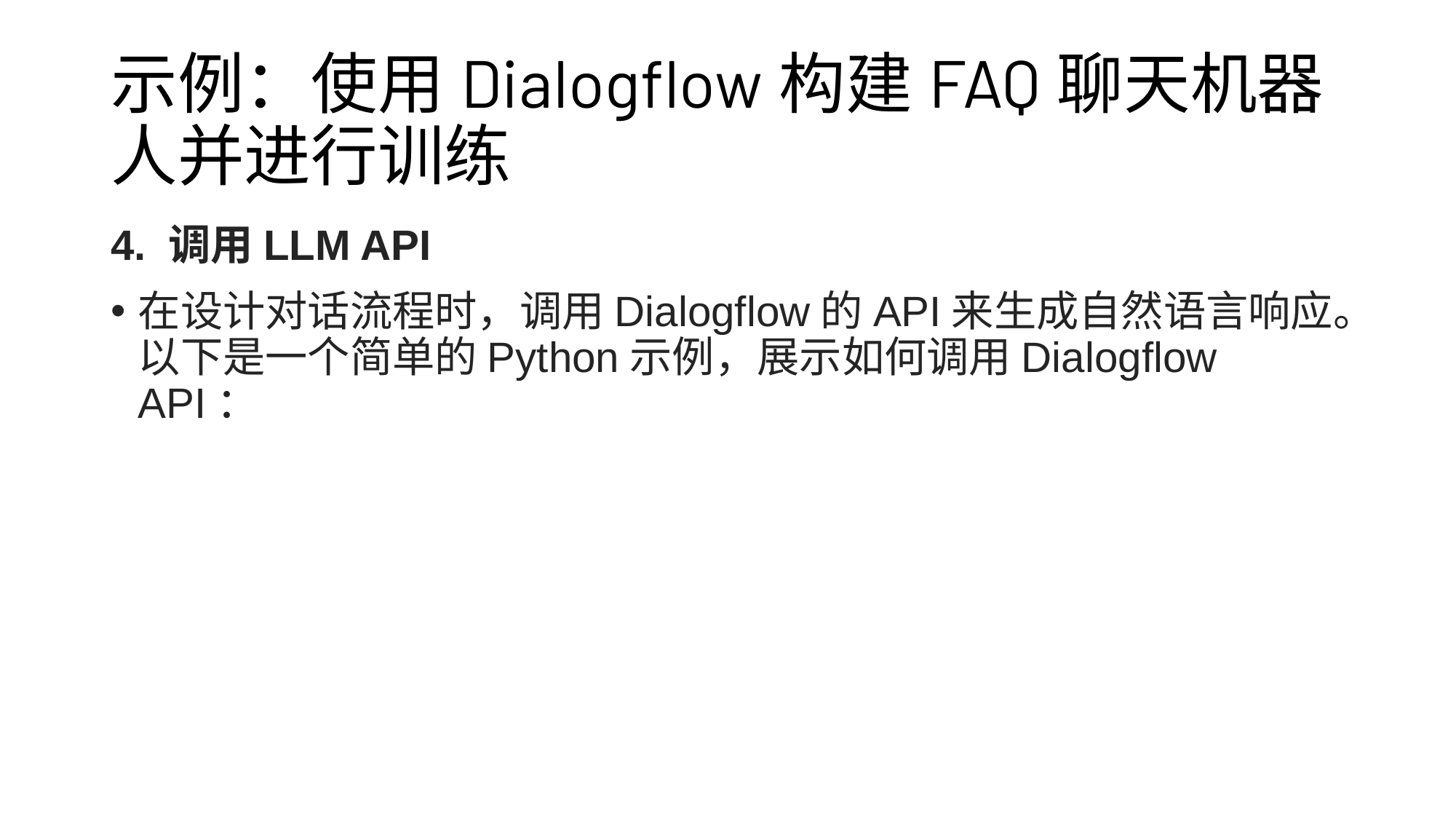

# 示例：使用Dialogflow构建FAQ聊天机器人并进行训练
4. 调用LLM API
在设计对话流程时，调用Dialogflow的API来生成自然语言响应。以下是一个简单的Python示例，展示如何调用Dialogflow API：